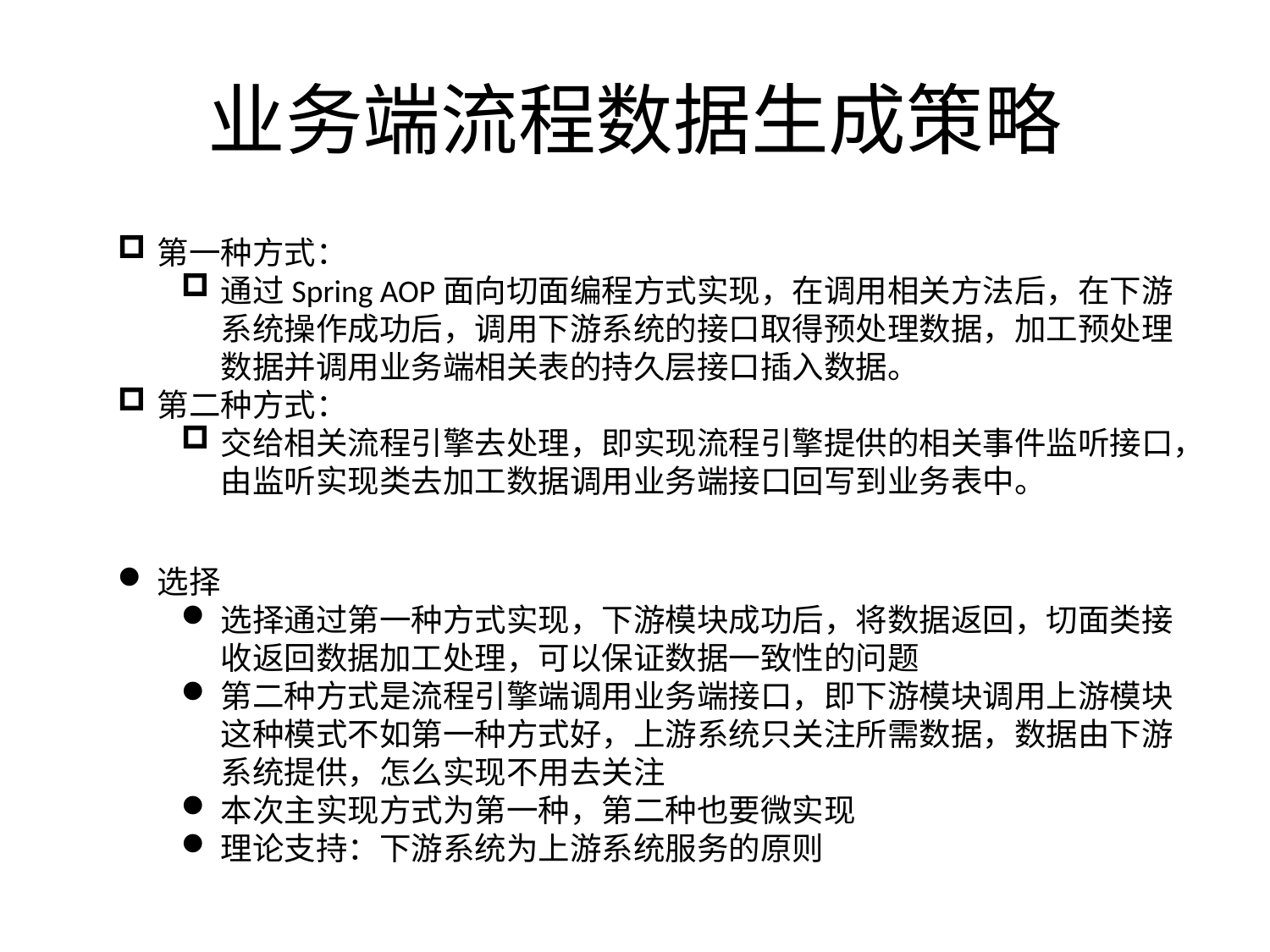

# 业务端流程数据生成策略
第一种方式：
通过Spring AOP面向切面编程方式实现，在调用相关方法后，在下游系统操作成功后，调用下游系统的接口取得预处理数据，加工预处理数据并调用业务端相关表的持久层接口插入数据。
第二种方式：
交给相关流程引擎去处理，即实现流程引擎提供的相关事件监听接口，由监听实现类去加工数据调用业务端接口回写到业务表中。
选择
选择通过第一种方式实现，下游模块成功后，将数据返回，切面类接收返回数据加工处理，可以保证数据一致性的问题
第二种方式是流程引擎端调用业务端接口，即下游模块调用上游模块这种模式不如第一种方式好，上游系统只关注所需数据，数据由下游系统提供，怎么实现不用去关注
本次主实现方式为第一种，第二种也要微实现
理论支持：下游系统为上游系统服务的原则